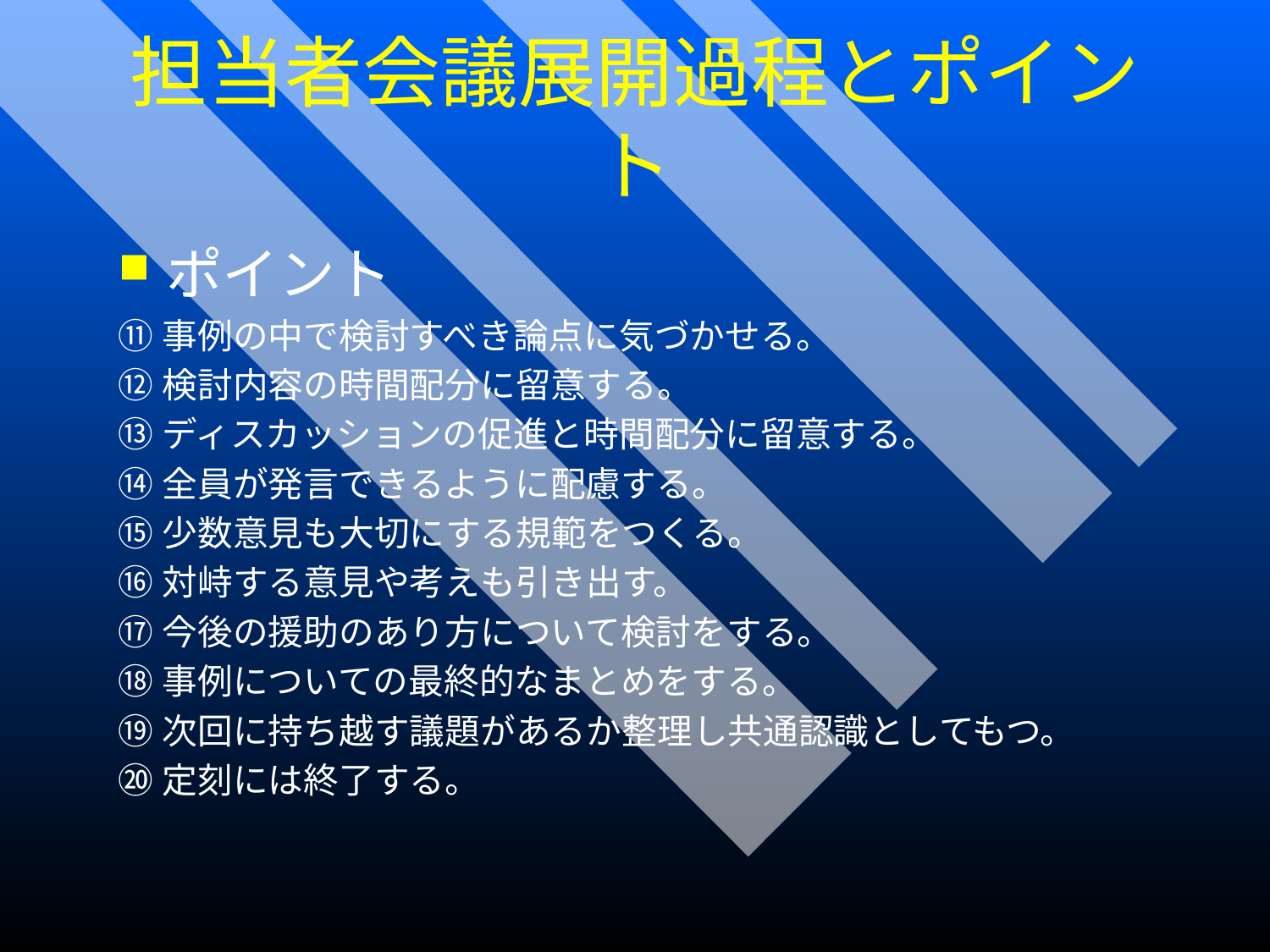

担当者会議展開過程とポイント
ポイント
⑪事例の中で検討すべき論点に気づかせる。
⑫検討内容の時間配分に留意する。
⑬ディスカッションの促進と時間配分に留意する。
⑭全員が発言できるように配慮する。
⑮少数意見も大切にする規範をつくる。
⑯対峙する意見や考えも引き出す。
⑰今後の援助のあり方について検討をする。
⑱事例についての最終的なまとめをする。
⑲次回に持ち越す議題があるか整理し共通認識としてもつ。
⑳定刻には終了する。